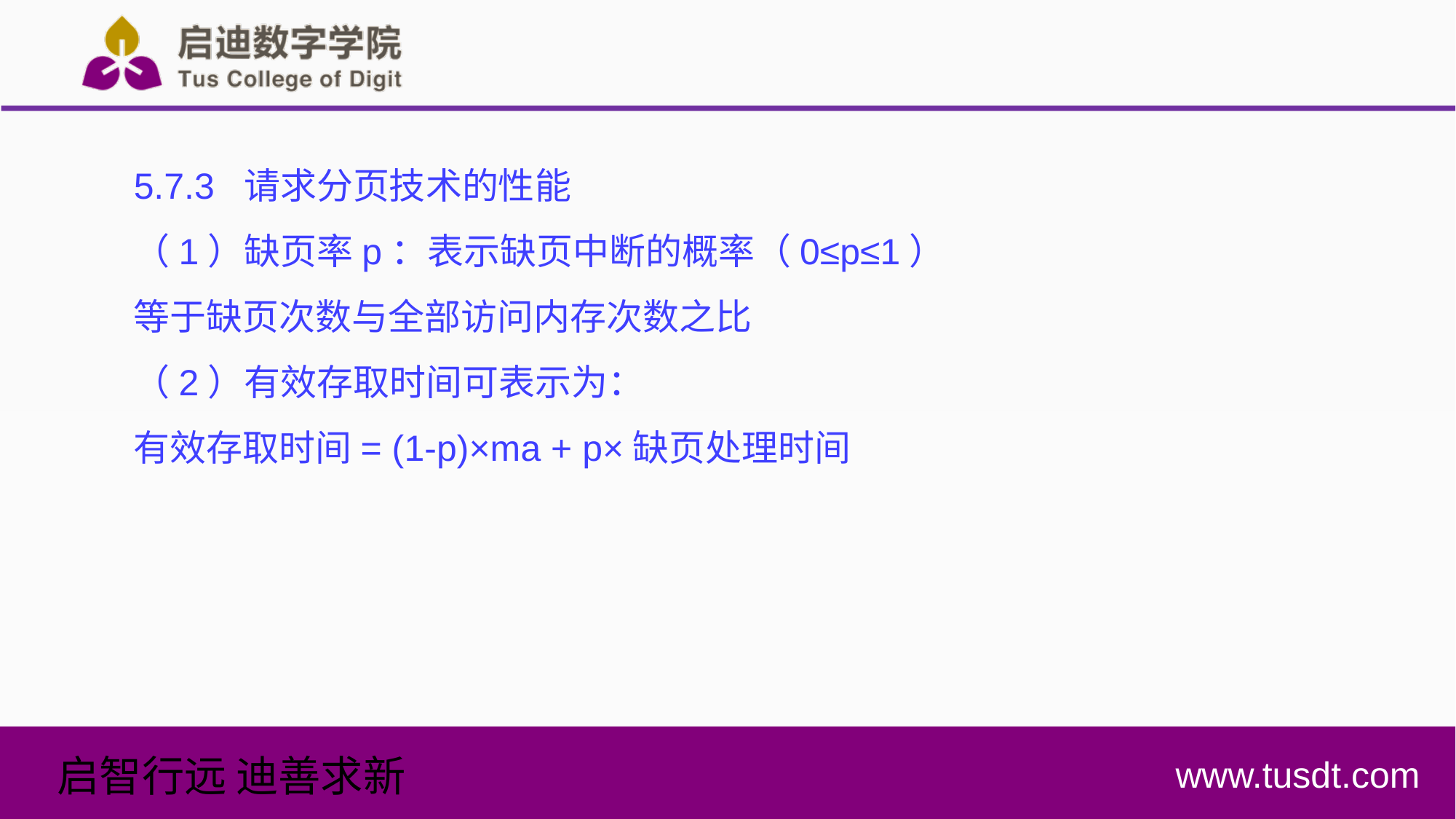

5.7.3  请求分页技术的性能
（1）缺页率p：表示缺页中断的概率（0≤p≤1）
等于缺页次数与全部访问内存次数之比
（2）有效存取时间可表示为：
有效存取时间= (1-p)×ma + p×缺页处理时间